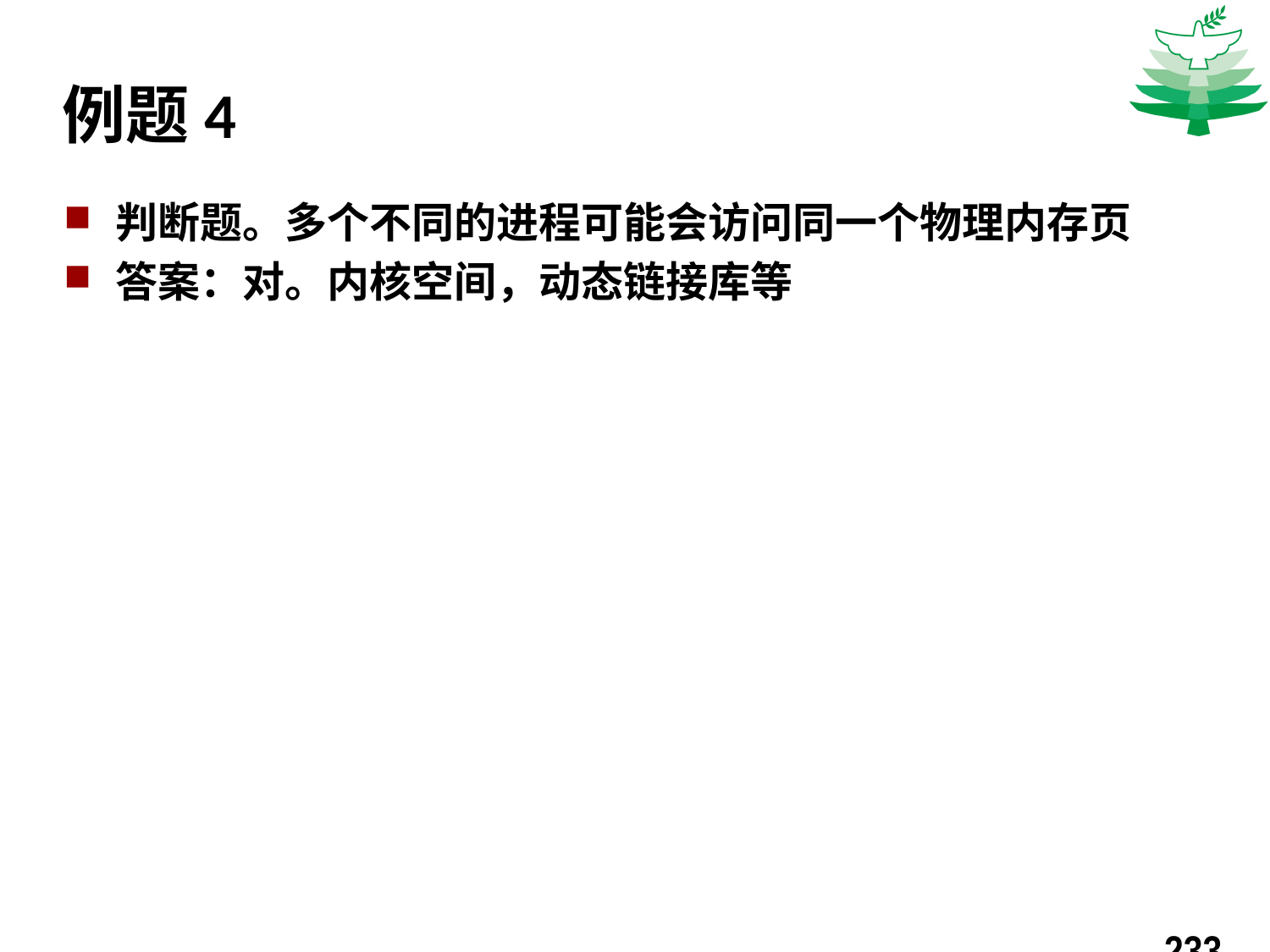

# 例题4
判断题。多个不同的进程可能会访问同一个物理内存页
答案：对。内核空间，动态链接库等